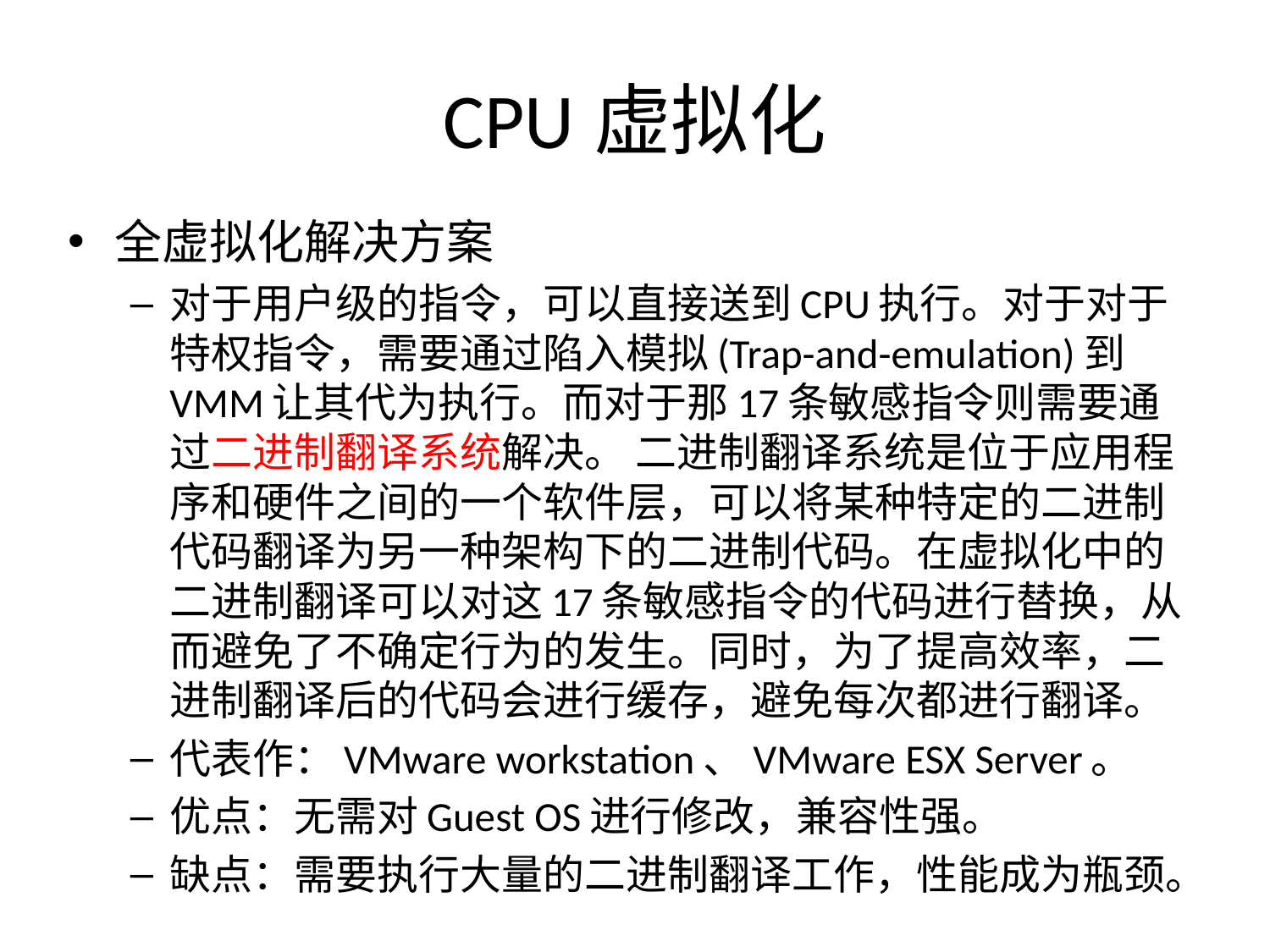

# CPU虚拟化
全虚拟化解决方案
对于用户级的指令，可以直接送到CPU执行。对于对于特权指令，需要通过陷入模拟(Trap-and-emulation)到VMM让其代为执行。而对于那17条敏感指令则需要通过二进制翻译系统解决。 二进制翻译系统是位于应用程序和硬件之间的一个软件层，可以将某种特定的二进制代码翻译为另一种架构下的二进制代码。在虚拟化中的二进制翻译可以对这17条敏感指令的代码进行替换，从而避免了不确定行为的发生。同时，为了提高效率，二进制翻译后的代码会进行缓存，避免每次都进行翻译。
代表作：VMware workstation、VMware ESX Server。
优点：无需对Guest OS进行修改，兼容性强。
缺点：需要执行大量的二进制翻译工作，性能成为瓶颈。